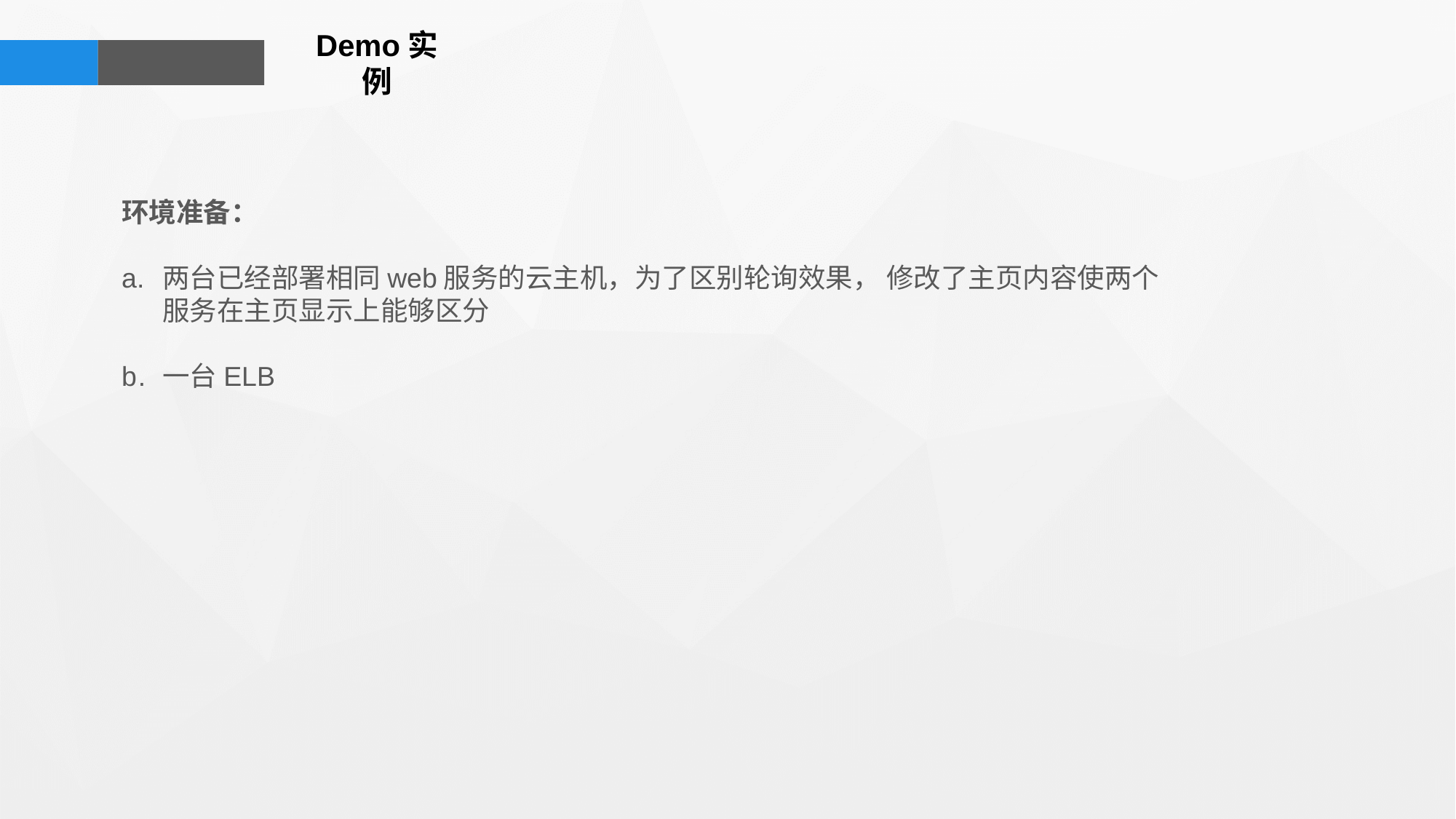

Demo实例
环境准备：

两台已经部署相同web服务的云主机，为了区别轮询效果， 修改了主页内容使两个服务在主页显示上能够区分

一台ELB